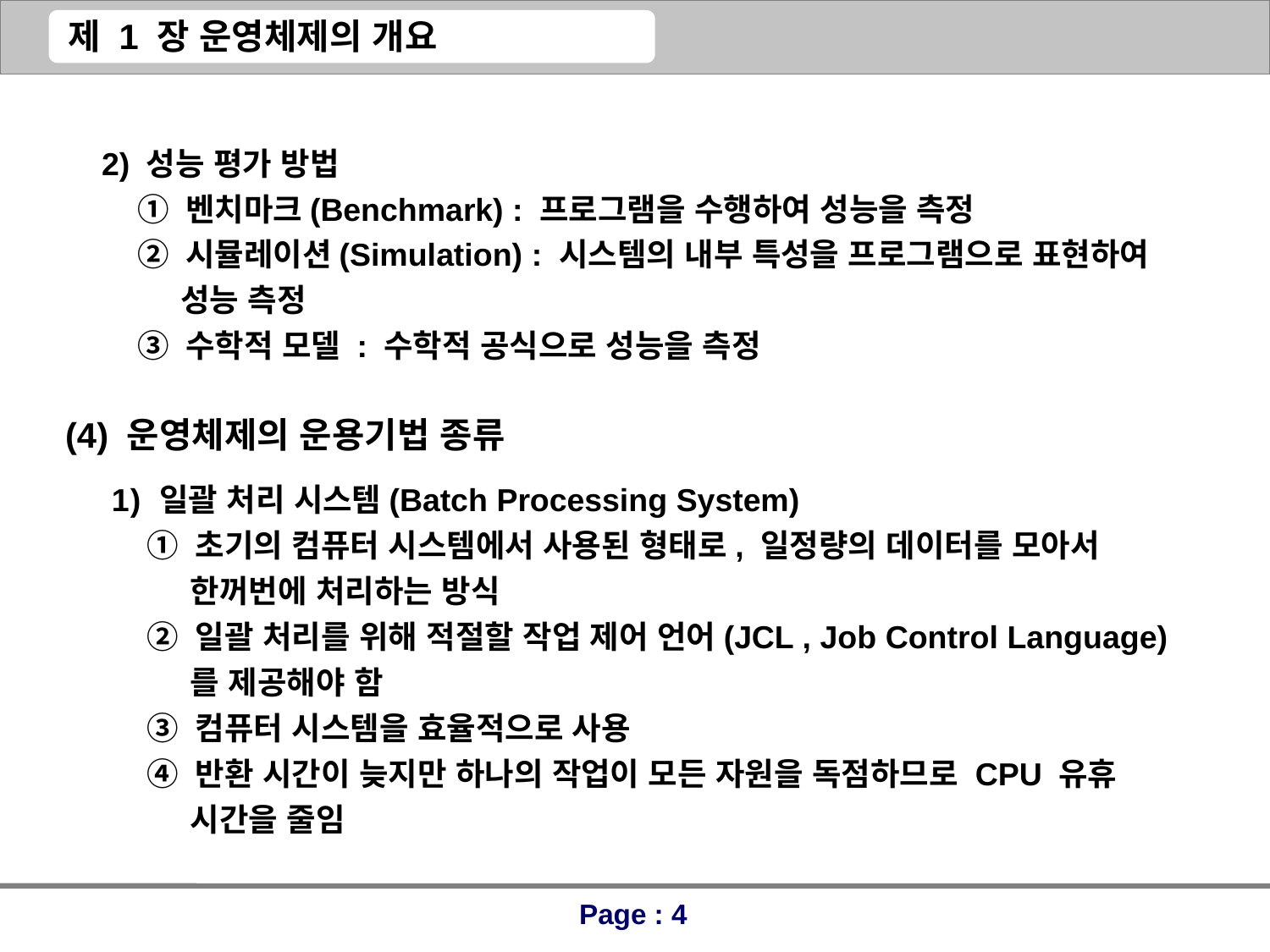

2) 성능 평가 방법
    ① 벤치마크(Benchmark) : 프로그램을 수행하여 성능을 측정
    ② 시뮬레이션(Simulation) : 시스템의 내부 특성을 프로그램으로 표현하여
        성능 측정
    ③ 수학적 모델 : 수학적 공식으로 성능을 측정
(4) 운영체제의 운용기법 종류
일괄 처리 시스템(Batch Processing System)
    ① 초기의 컴퓨터 시스템에서 사용된 형태로, 일정량의 데이터를 모아서
        한꺼번에 처리하는 방식
    ② 일괄 처리를 위해 적절할 작업 제어 언어(JCL , Job Control Language)
        를 제공해야 함
    ③ 컴퓨터 시스템을 효율적으로 사용
    ④ 반환 시간이 늦지만 하나의 작업이 모든 자원을 독점하므로 CPU 유휴
        시간을 줄임
Page : 4